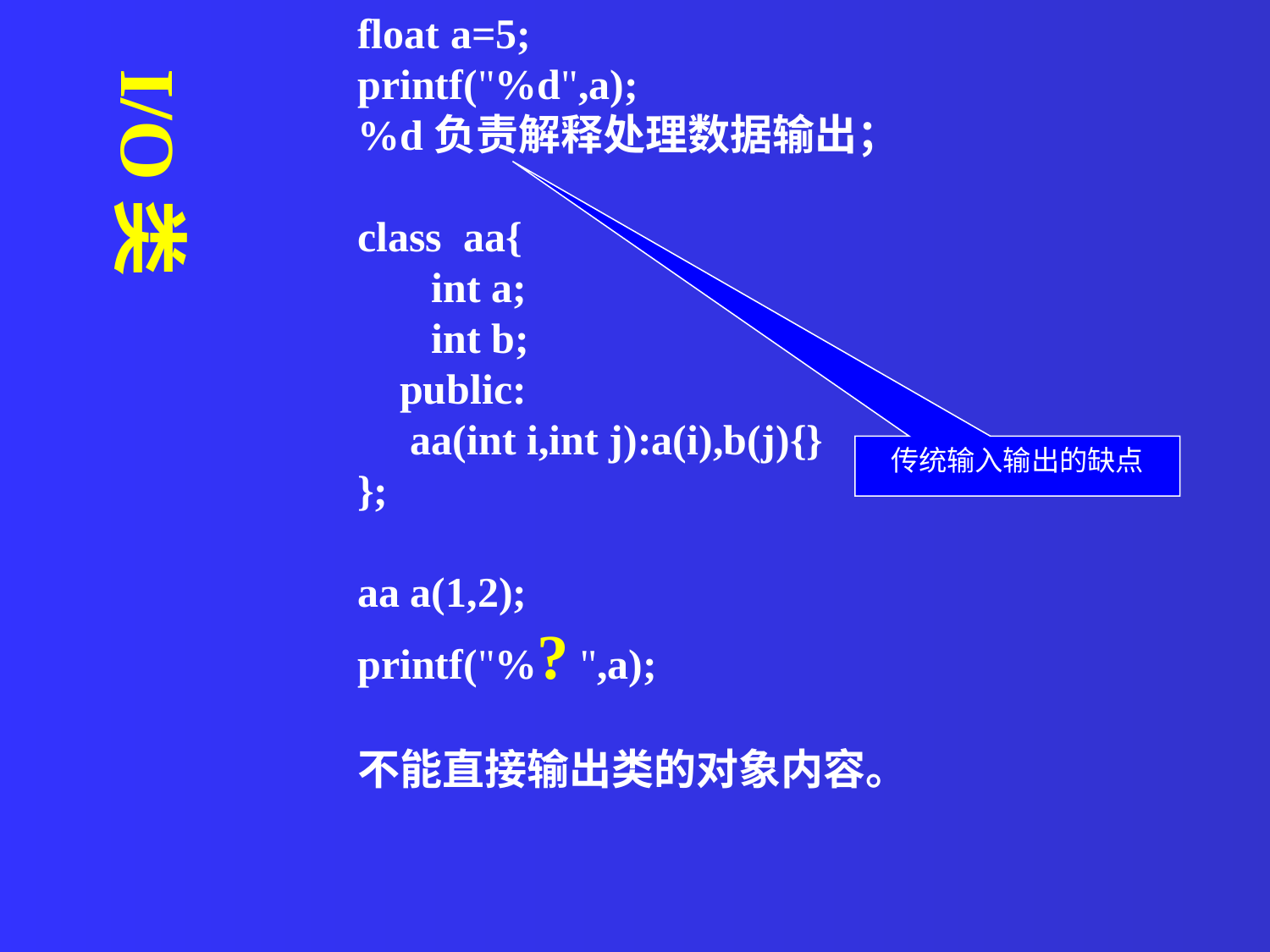

float a=5;
printf("%d",a);
%d负责解释处理数据输出；

class  aa{
       int a;
       int b;
    public:
     aa(int i,int j):a(i),b(j){}
};

aa a(1,2);
printf("%? ",a);

不能直接输出类的对象内容。

I/O类
传统输入输出的缺点